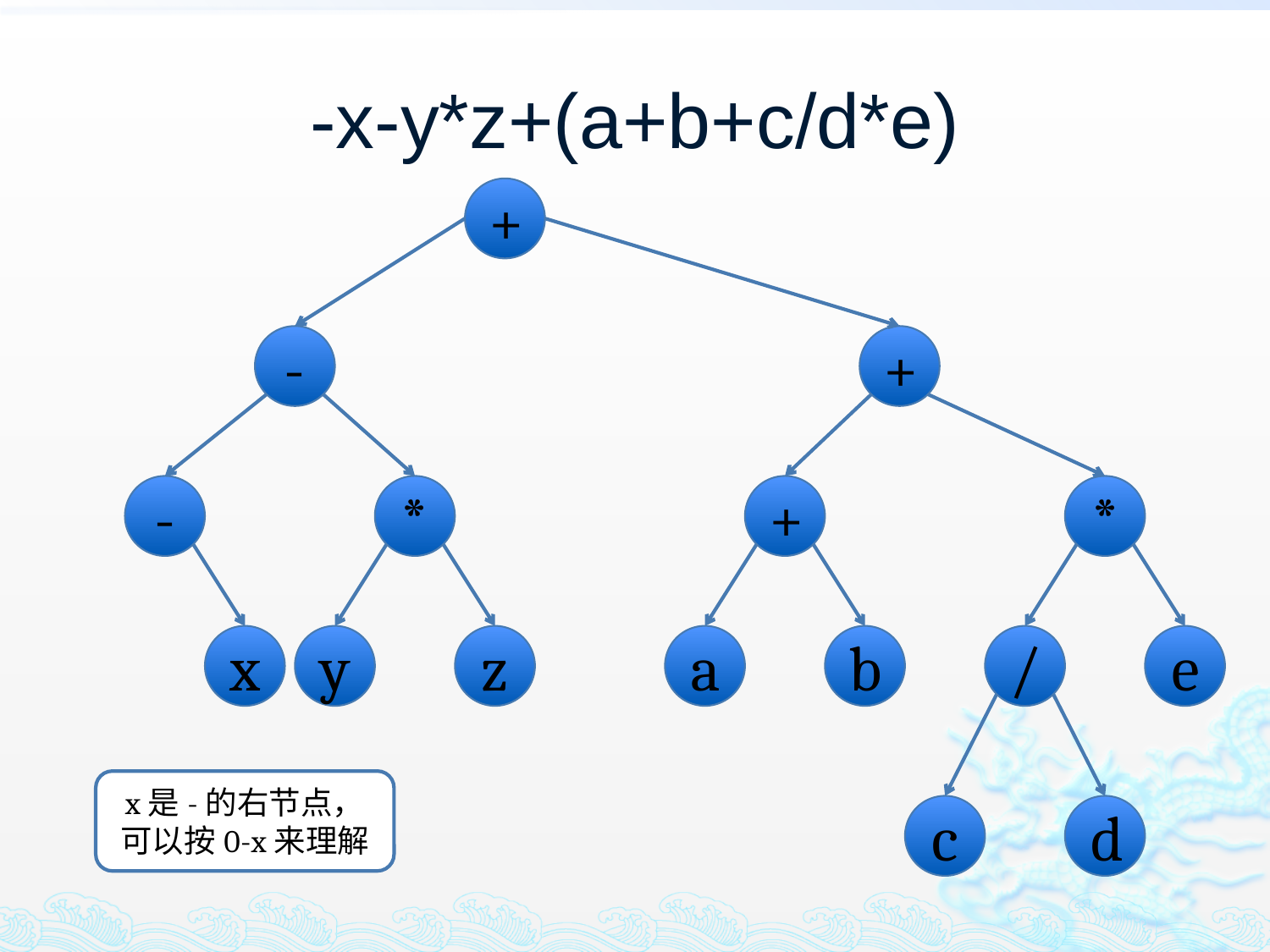

# -x-y*z+(a+b+c/d*e)
+
-
+
-
*
+
*
x
y
z
a
b
/
e
x是-的右节点，可以按0-x来理解
c
d